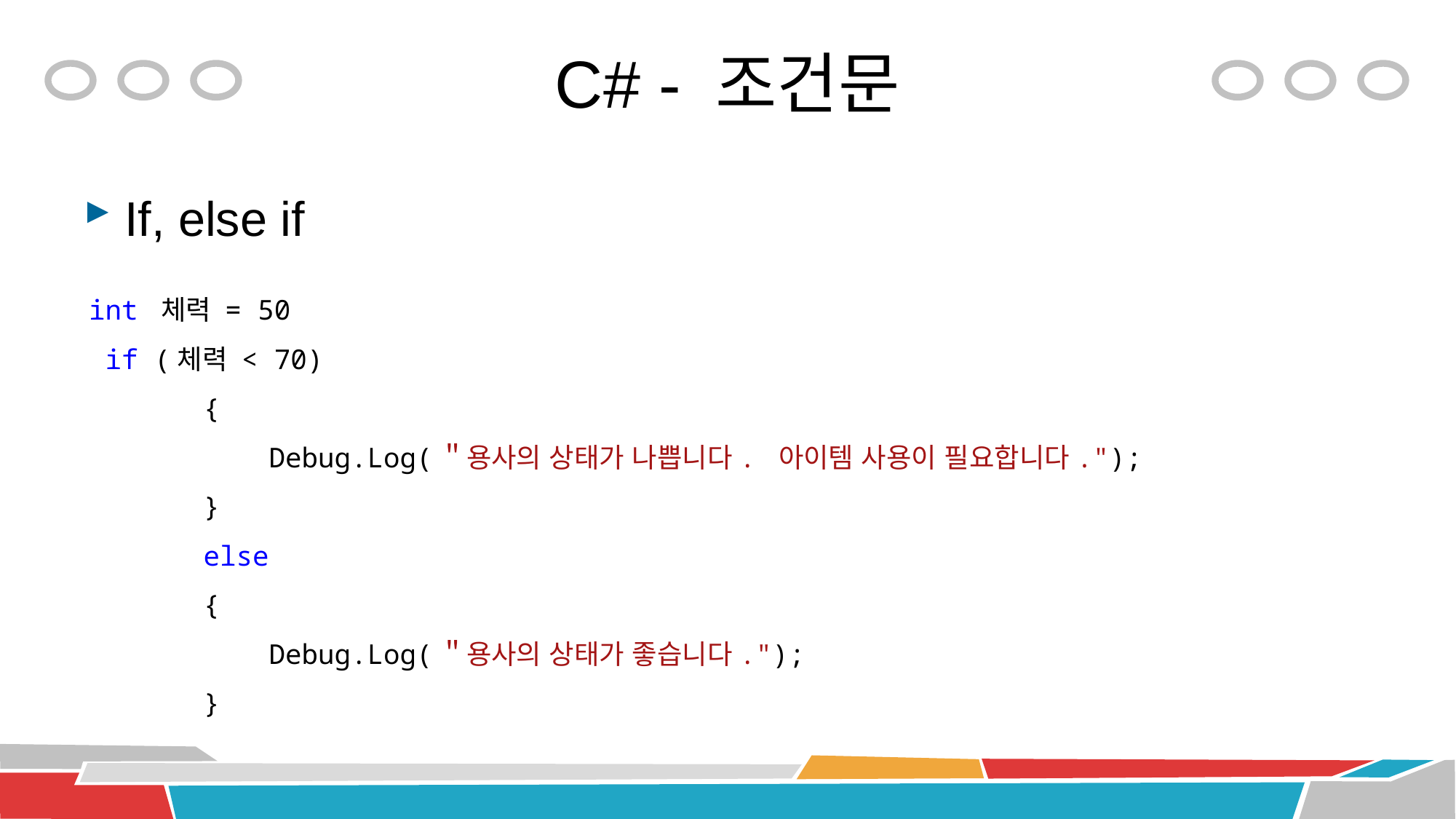

# C# - 조건문
If, else if
 int 체력 = 50
  if (체력 < 70)
        {
            Debug.Log(＂용사의 상태가 나쁩니다. 아이템 사용이 필요합니다.");
        }
        else
        {
            Debug.Log(＂용사의 상태가 좋습니다.");
        }